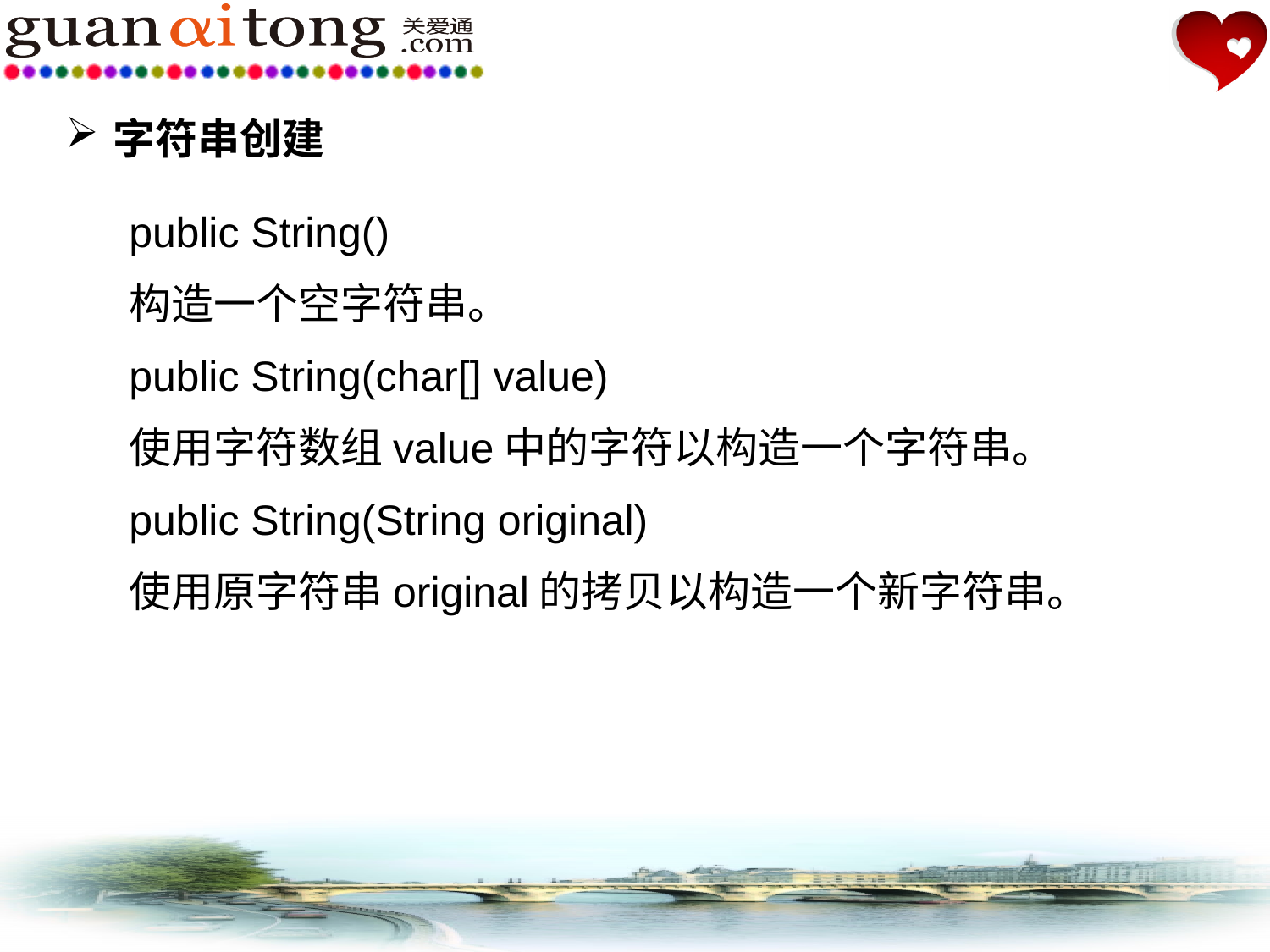

字符串创建
public String()
构造一个空字符串。
public String(char[] value)
使用字符数组value中的字符以构造一个字符串。
public String(String original)
使用原字符串original的拷贝以构造一个新字符串。